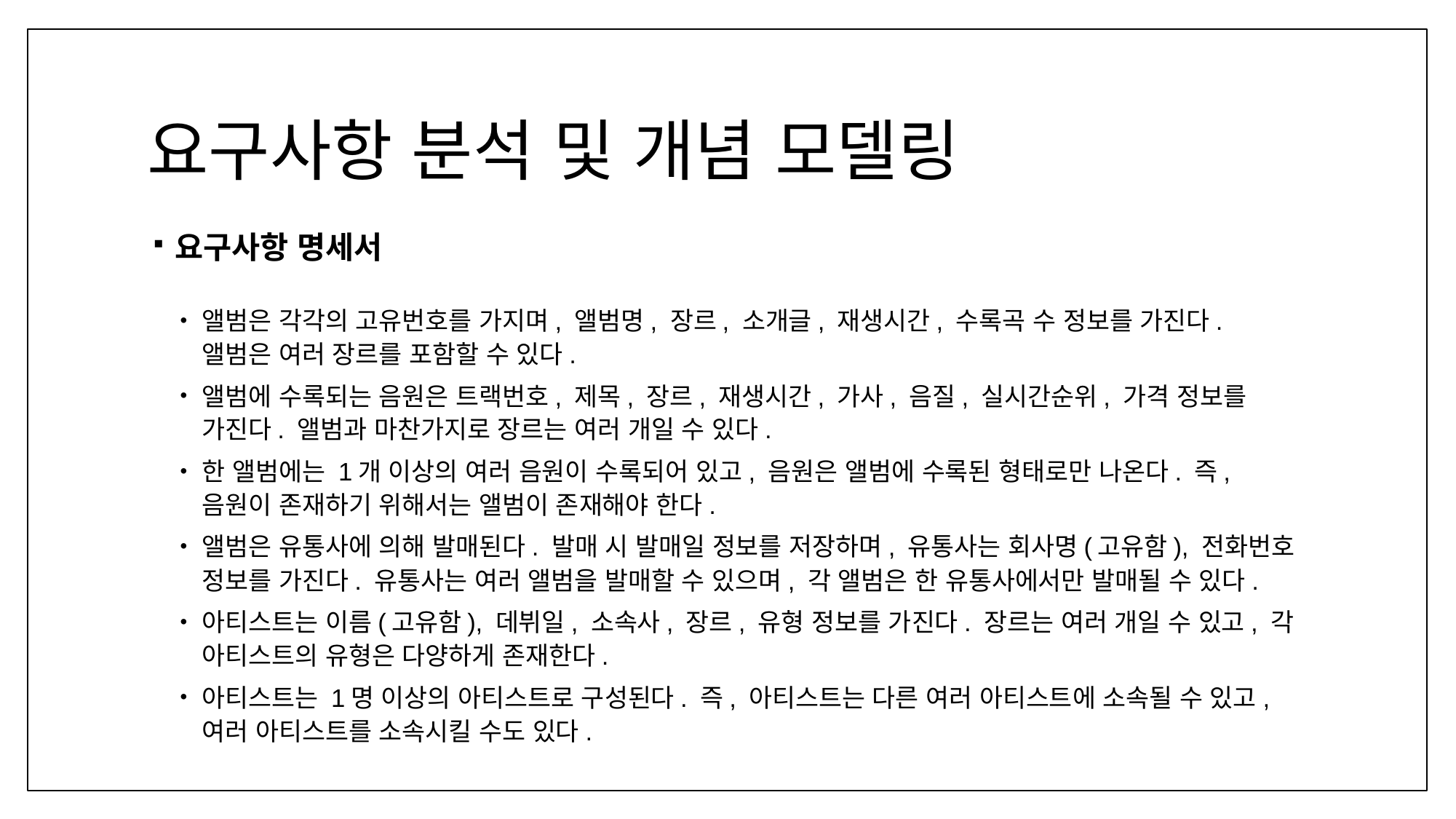

# 요구사항 분석 및 개념 모델링
요구사항 명세서

앨범은 각각의 고유번호를 가지며, 앨범명, 장르, 소개글, 재생시간, 수록곡 수 정보를 가진다. 앨범은 여러 장르를 포함할 수 있다.
앨범에 수록되는 음원은 트랙번호, 제목, 장르, 재생시간, 가사, 음질, 실시간순위, 가격 정보를 가진다. 앨범과 마찬가지로 장르는 여러 개일 수 있다.
한 앨범에는 1개 이상의 여러 음원이 수록되어 있고, 음원은 앨범에 수록된 형태로만 나온다. 즉, 음원이 존재하기 위해서는 앨범이 존재해야 한다.
앨범은 유통사에 의해 발매된다. 발매 시 발매일 정보를 저장하며, 유통사는 회사명(고유함), 전화번호 정보를 가진다. 유통사는 여러 앨범을 발매할 수 있으며, 각 앨범은 한 유통사에서만 발매될 수 있다.
아티스트는 이름(고유함), 데뷔일, 소속사, 장르, 유형 정보를 가진다. 장르는 여러 개일 수 있고, 각 아티스트의 유형은 다양하게 존재한다.
아티스트는 1명 이상의 아티스트로 구성된다. 즉, 아티스트는 다른 여러 아티스트에 소속될 수 있고, 여러 아티스트를 소속시킬 수도 있다.